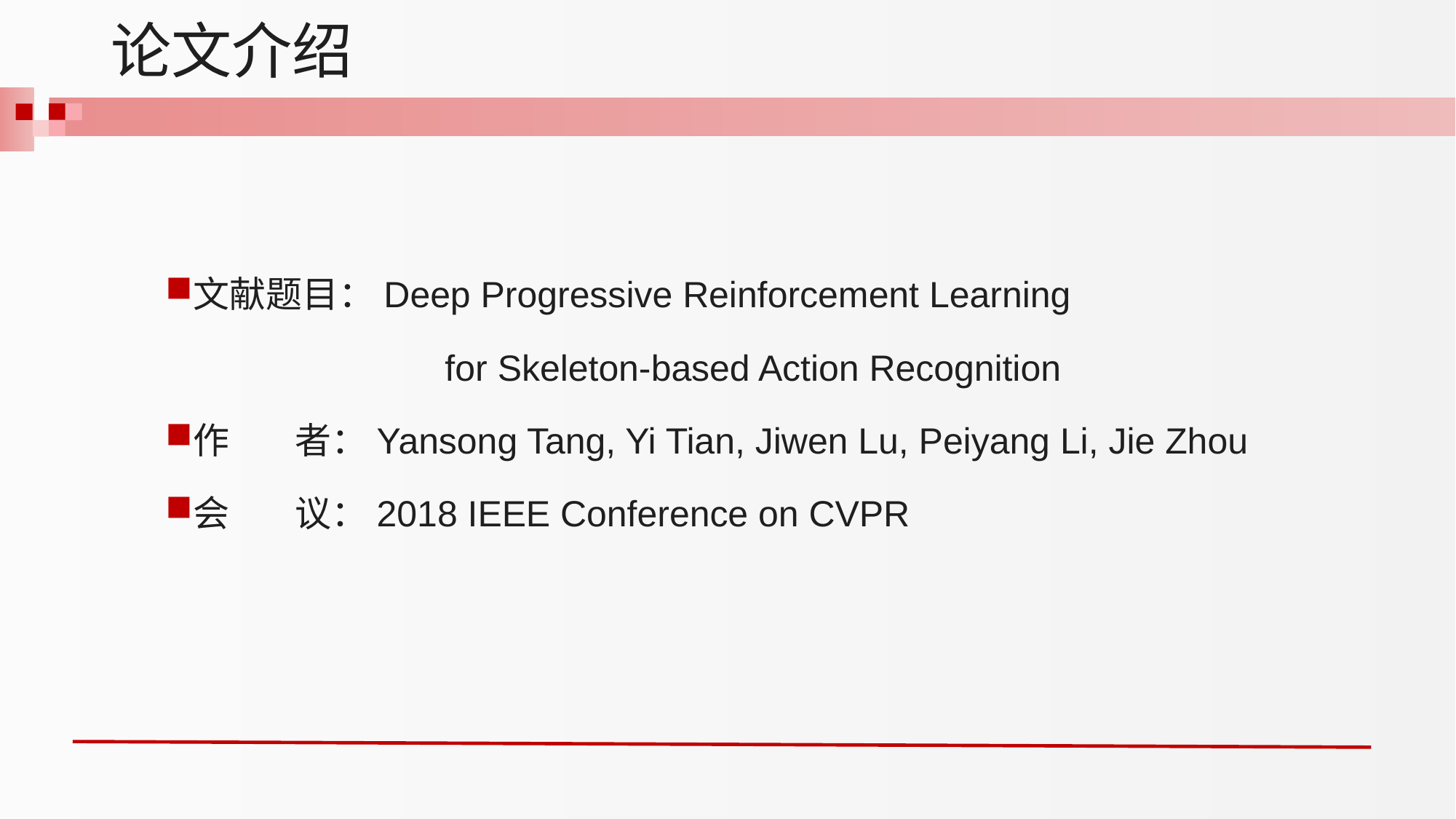

论文介绍

文献题目：Deep Progressive Reinforcement Learning
		      for Skeleton-based Action Recognition
作        者：Yansong Tang, Yi Tian, Jiwen Lu, Peiyang Li, Jie Zhou
会        议：2018 IEEE Conference on CVPR